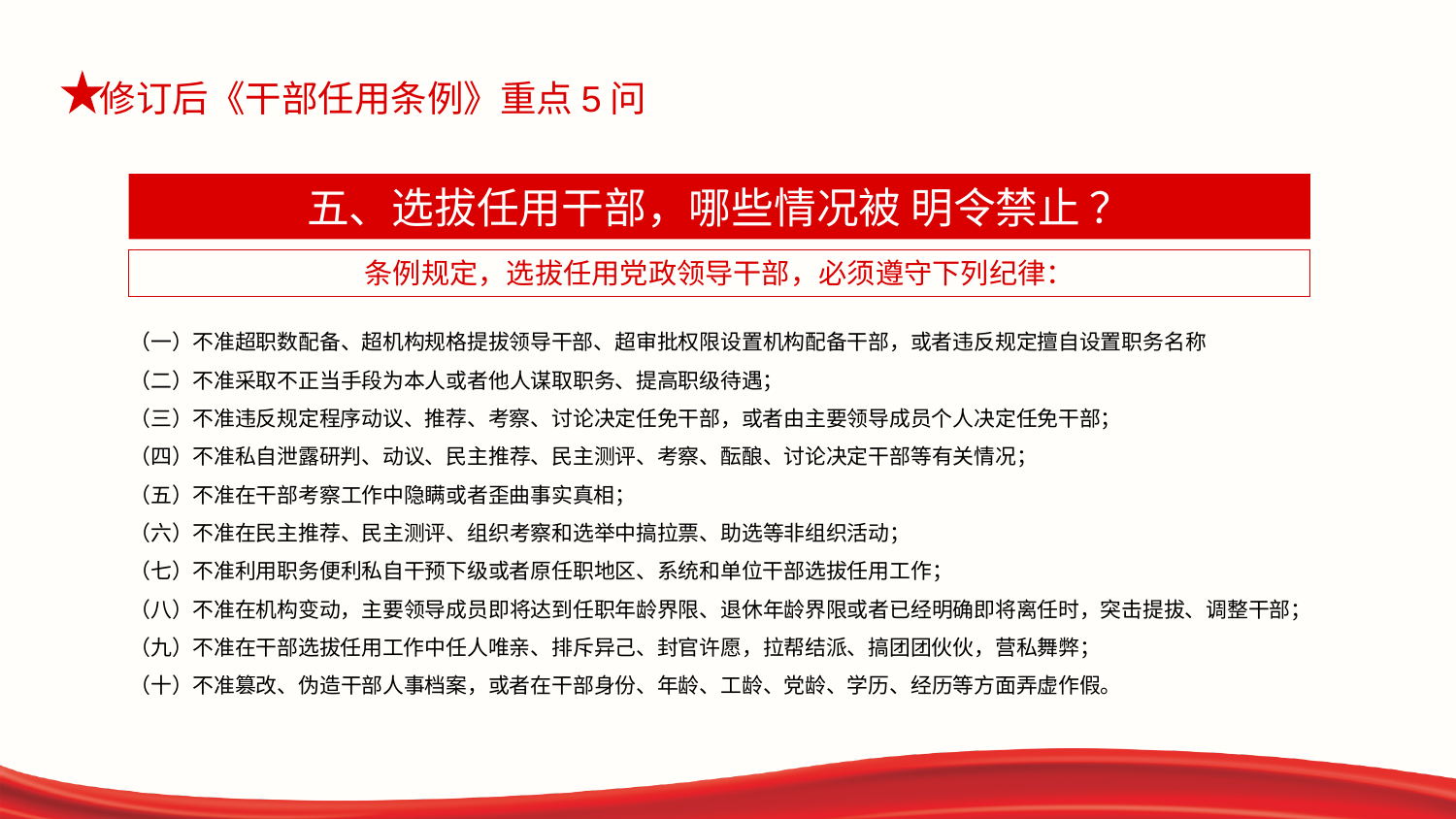

五、选拔任用干部，哪些情况被 明令禁止 ？
条例规定，选拔任用党政领导干部，必须遵守下列纪律：
（一）不准超职数配备、超机构规格提拔领导干部、超审批权限设置机构配备干部，或者违反规定擅自设置职务名称
（二）不准采取不正当手段为本人或者他人谋取职务、提高职级待遇；
（三）不准违反规定程序动议、推荐、考察、讨论决定任免干部，或者由主要领导成员个人决定任免干部；
（四）不准私自泄露研判、动议、民主推荐、民主测评、考察、酝酿、讨论决定干部等有关情况；
（五）不准在干部考察工作中隐瞒或者歪曲事实真相；
（六）不准在民主推荐、民主测评、组织考察和选举中搞拉票、助选等非组织活动；
（七）不准利用职务便利私自干预下级或者原任职地区、系统和单位干部选拔任用工作；
（八）不准在机构变动，主要领导成员即将达到任职年龄界限、退休年龄界限或者已经明确即将离任时，突击提拔、调整干部；
（九）不准在干部选拔任用工作中任人唯亲、排斥异己、封官许愿，拉帮结派、搞团团伙伙，营私舞弊；
（十）不准篡改、伪造干部人事档案，或者在干部身份、年龄、工龄、党龄、学历、经历等方面弄虚作假。